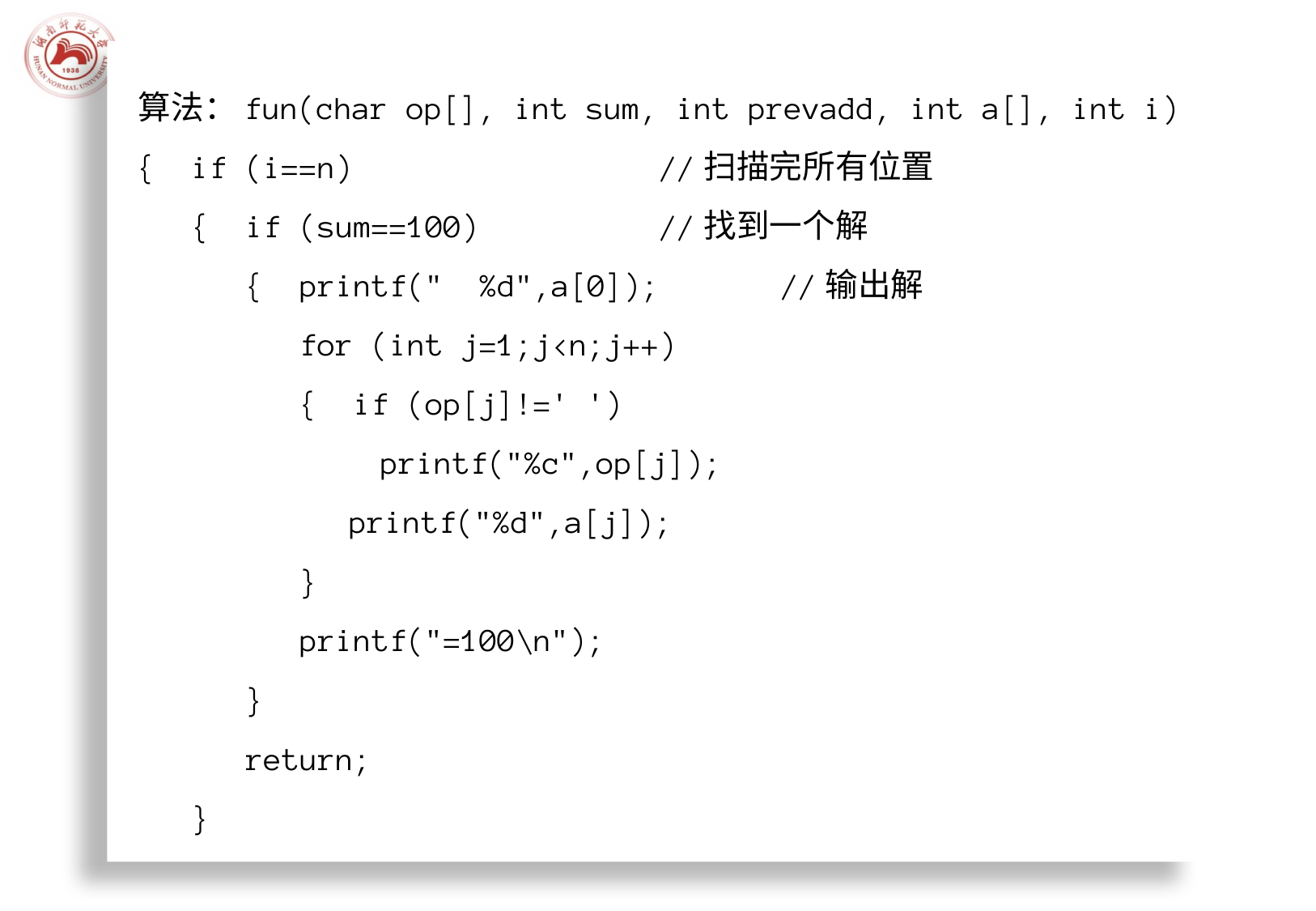

算法：fun(char op[], int sum, int prevadd, int a[], int i)
{  if (i==n)			  //扫描完所有位置
   {  if (sum==100)		  //找到一个解
      {  printf("  %d",a[0]);	  //输出解
         for (int j=1;j<n;j++)
         {  if (op[j]!=' ')
		printf("%c",op[j]);
	     printf("%d",a[j]);
         }
         printf("=100\n");
      }
      return;
   }